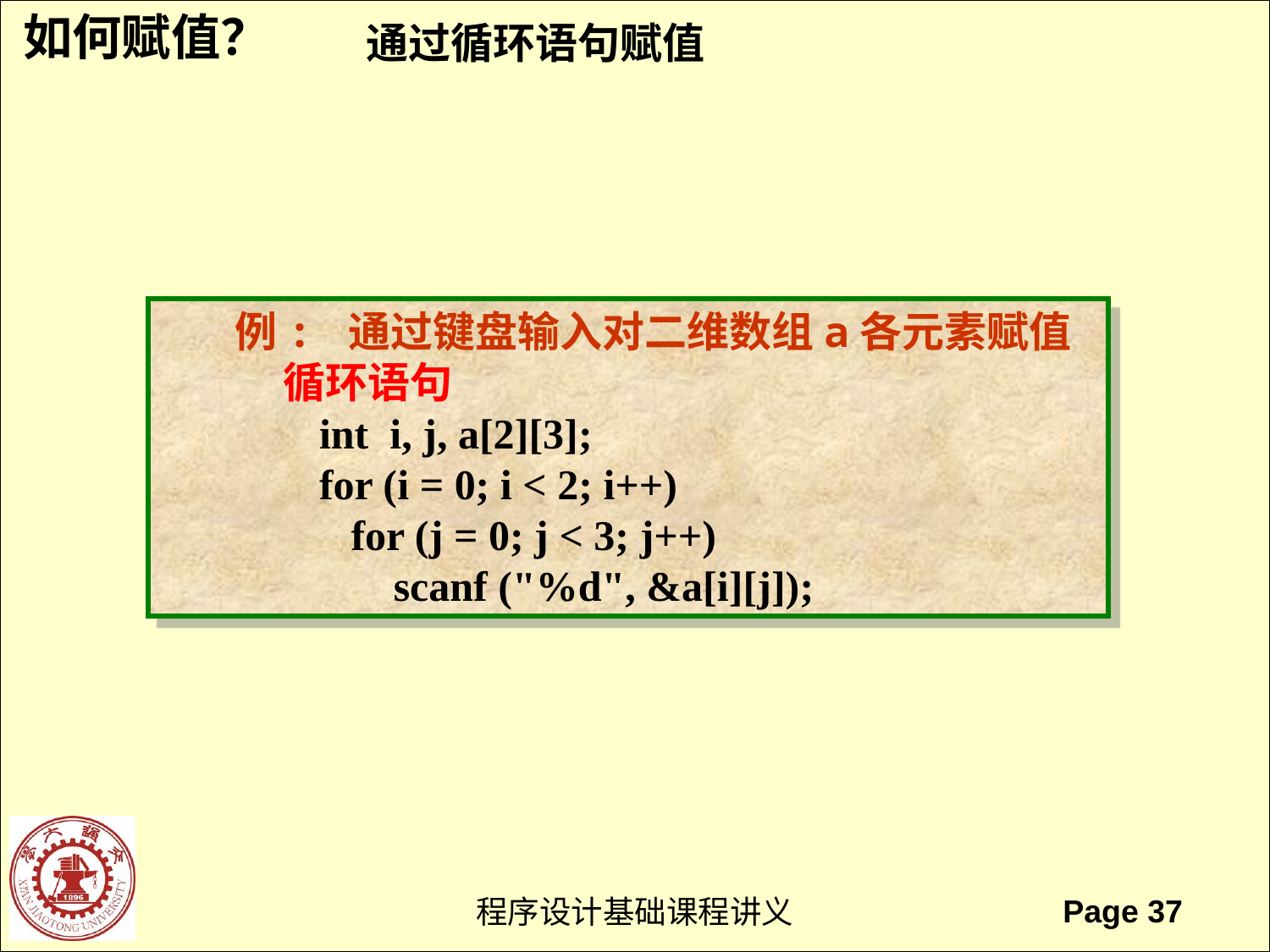

如何赋值？
通过循环语句赋值
例: 通过键盘输入对二维数组a各元素赋值
    循环语句
        int  i, j, a[2][3];
        for (i = 0; i < 2; i++)
           for (j = 0; j < 3; j++)
               scanf ("%d", &a[i][j]);